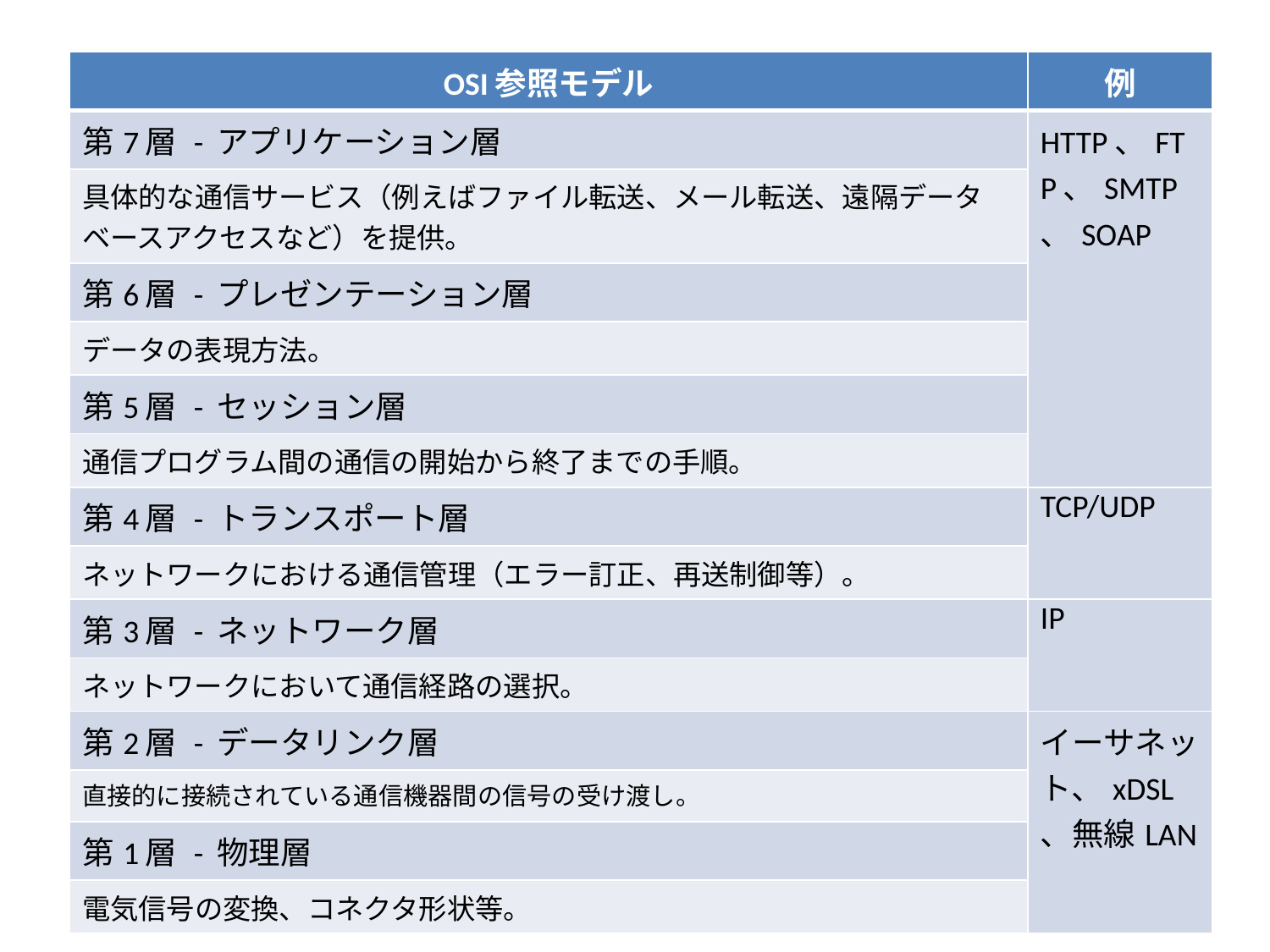

| OSI参照モデル | 例 |
| --- | --- |
| 第7層 - アプリケーション層 | HTTP、FTP、SMTP、SOAP |
| 具体的な通信サービス（例えばファイル転送、メール転送、遠隔データベースアクセスなど）を提供。 |  |
| 第6層 - プレゼンテーション層 |  |
| データの表現方法。 |  |
| 第5層 - セッション層 |  |
| 通信プログラム間の通信の開始から終了までの手順。 |  |
| 第4層 - トランスポート層 | TCP/UDP |
| ネットワークにおける通信管理（エラー訂正、再送制御等）。 |  |
| 第3層 - ネットワーク層 | IP |
| ネットワークにおいて通信経路の選択。 |  |
| 第2層 - データリンク層 | イーサネット、xDSL、無線LAN |
| 直接的に接続されている通信機器間の信号の受け渡し。 |  |
| 第1層 - 物理層 |  |
| 電気信号の変換、コネクタ形状等。 |  |
オブジェクト指向によるソフトウェア最適設計手法
117